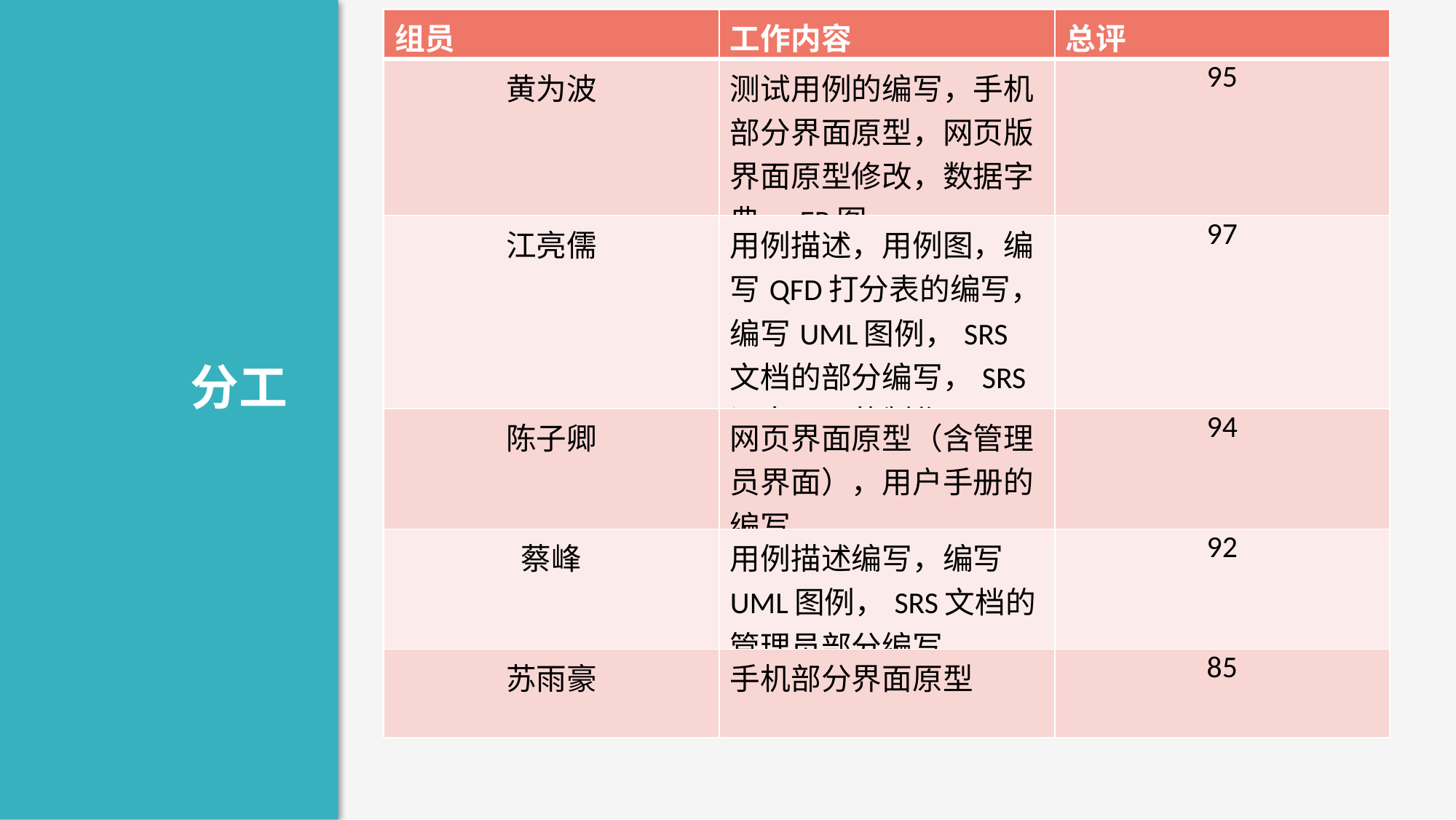

| 组员 | 工作内容 | 总评 |
| --- | --- | --- |
| 黄为波 | 测试用例的编写，手机部分界面原型，网页版界面原型修改，数据字典，ER图 | 95 |
| 江亮儒 | 用例描述，用例图，编写QFD打分表的编写，编写UML图例，SRS文档的部分编写，SRS评审PPT的制作 | 97 |
| 陈子卿 | 网页界面原型（含管理员界面），用户手册的编写 | 94 |
| 蔡峰 | 用例描述编写，编写UML图例，SRS文档的管理员部分编写 | 92 |
| 苏雨豪 | 手机部分界面原型 | 85 |
分工